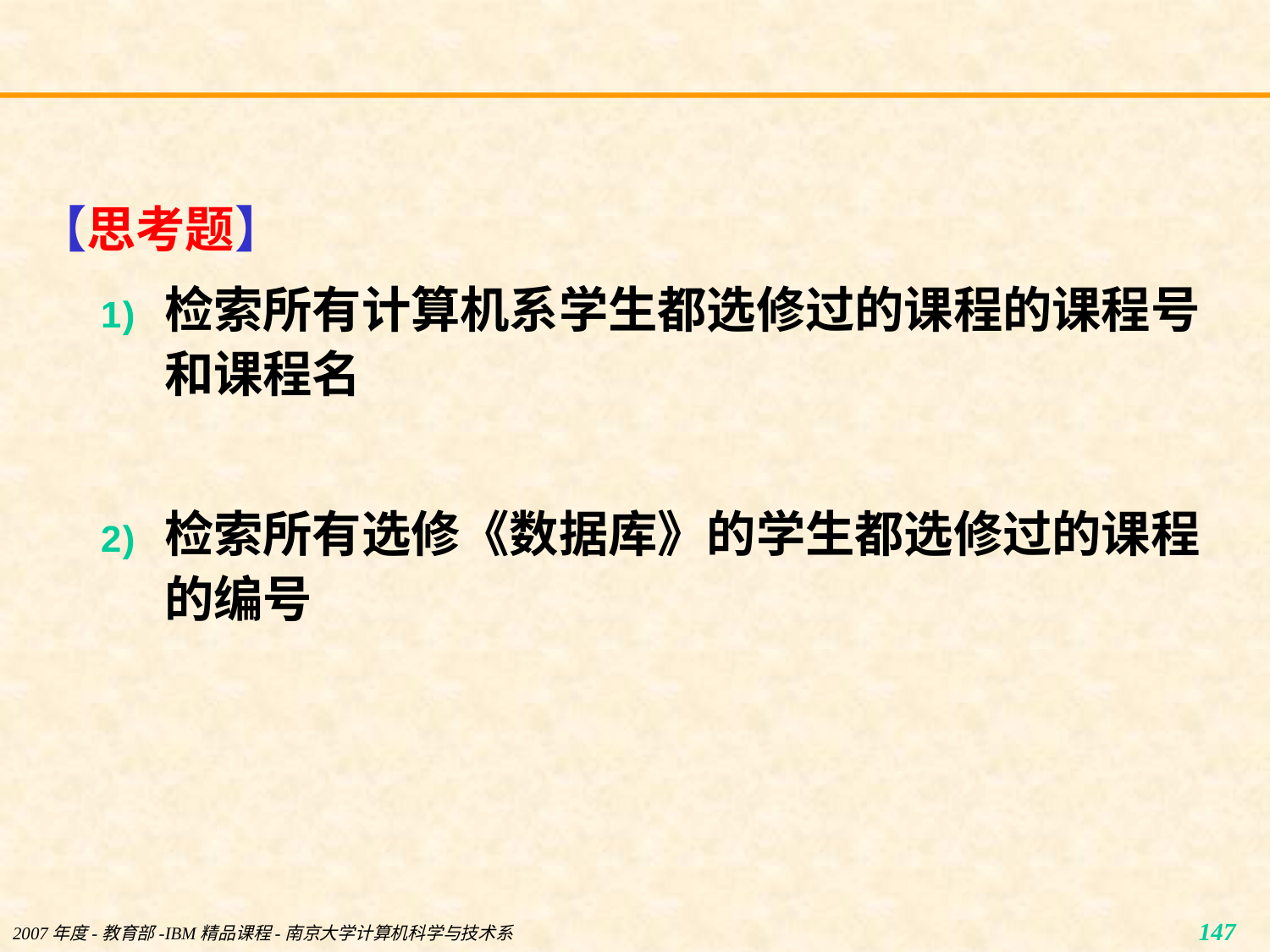

【思考题】
检索所有计算机系学生都选修过的课程的课程号和课程名

检索所有选修《数据库》的学生都选修过的课程的编号
147
2007年度-教育部-IBM精品课程-南京大学计算机科学与技术系